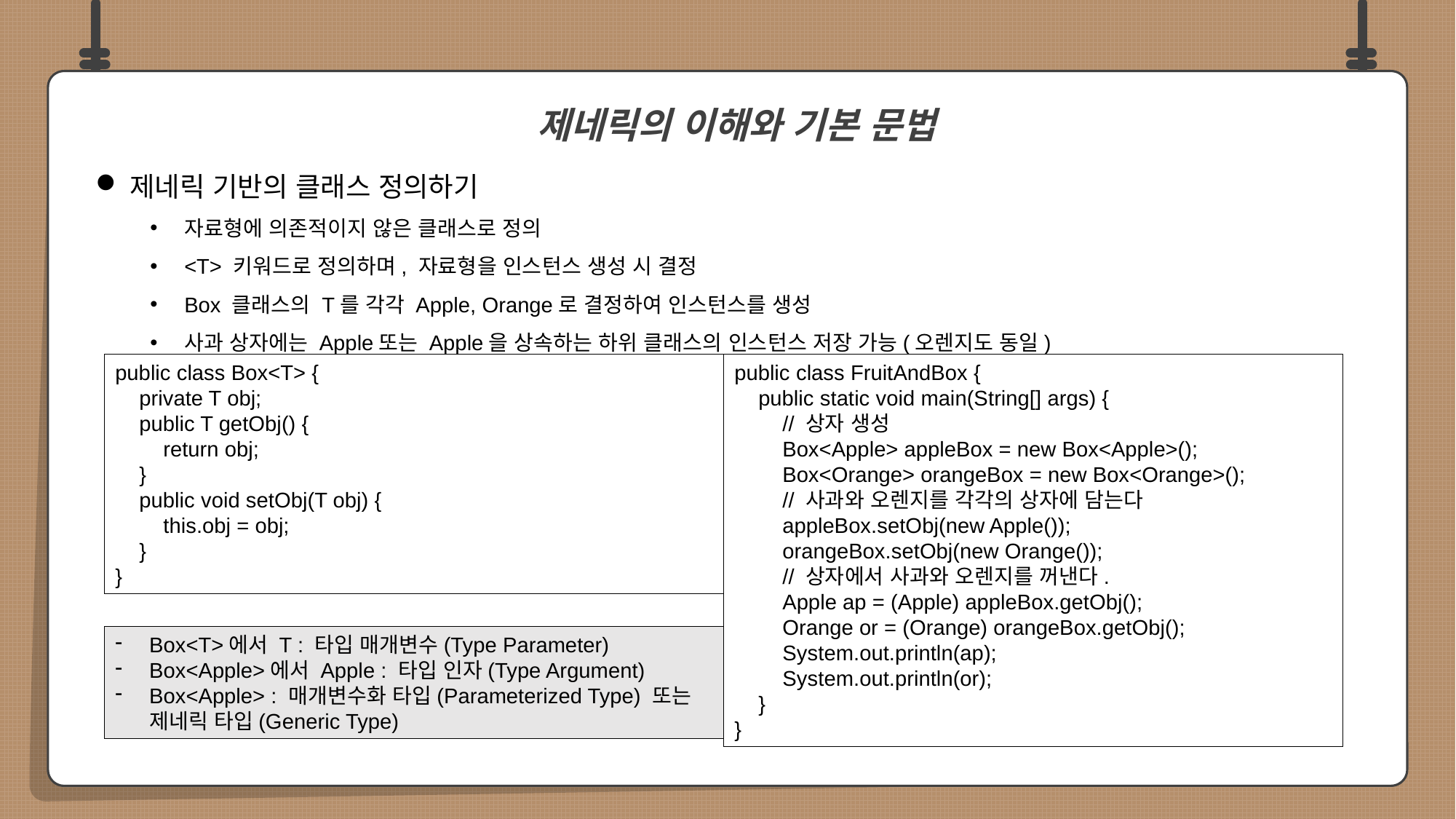

제네릭 기반의 클래스 정의하기
자료형에 의존적이지 않은 클래스로 정의
<T> 키워드로 정의하며, 자료형을 인스턴스 생성 시 결정
Box 클래스의 T를 각각 Apple, Orange로 결정하여 인스턴스를 생성
사과 상자에는 Apple또는 Apple을 상속하는 하위 클래스의 인스턴스 저장 가능(오렌지도 동일)
 제네릭의 이해와 기본 문법

public class Box<T> {
    private T obj;
    public T getObj() {
        return obj;
    }
    public void setObj(T obj) {
        this.obj = obj;
    }
}
public class FruitAndBox {
    public static void main(String[] args) {
        // 상자 생성
        Box<Apple> appleBox = new Box<Apple>();
        Box<Orange> orangeBox = new Box<Orange>();
        // 사과와 오렌지를 각각의 상자에 담는다
        appleBox.setObj(new Apple());
        orangeBox.setObj(new Orange());
        // 상자에서 사과와 오렌지를 꺼낸다.
        Apple ap = (Apple) appleBox.getObj();
        Orange or = (Orange) orangeBox.getObj();
        System.out.println(ap);
        System.out.println(or);
    }
}
Box<T>에서 T : 타입 매개변수(Type Parameter)
Box<Apple>에서 Apple : 타입 인자(Type Argument)
Box<Apple> : 매개변수화 타입(Parameterized Type) 또는 제네릭 타입(Generic Type)